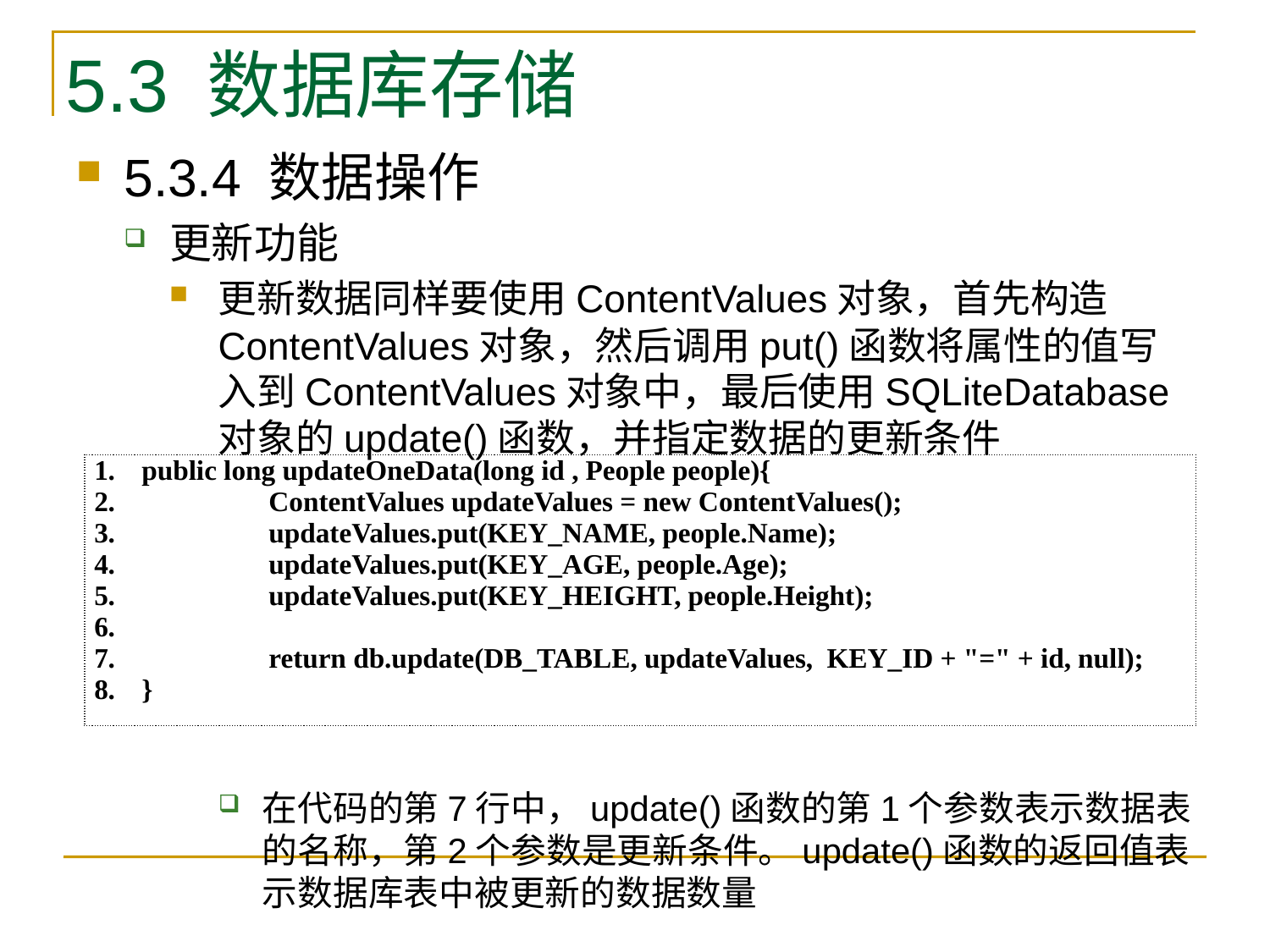

# 5.3 数据库存储
5.3.4 数据操作
更新功能
更新数据同样要使用ContentValues对象，首先构造ContentValues对象，然后调用put()函数将属性的值写入到ContentValues对象中，最后使用SQLiteDatabase对象的update()函数，并指定数据的更新条件

在代码的第7行中，update()函数的第1个参数表示数据表的名称，第2个参数是更新条件。update()函数的返回值表示数据库表中被更新的数据数量
| public long updateOneData(long id , People people){ ContentValues updateValues = new ContentValues(); updateValues.put(KEY\_NAME, people.Name); updateValues.put(KEY\_AGE, people.Age); updateValues.put(KEY\_HEIGHT, people.Height); return db.update(DB\_TABLE, updateValues, KEY\_ID + "=" + id, null); } |
| --- |